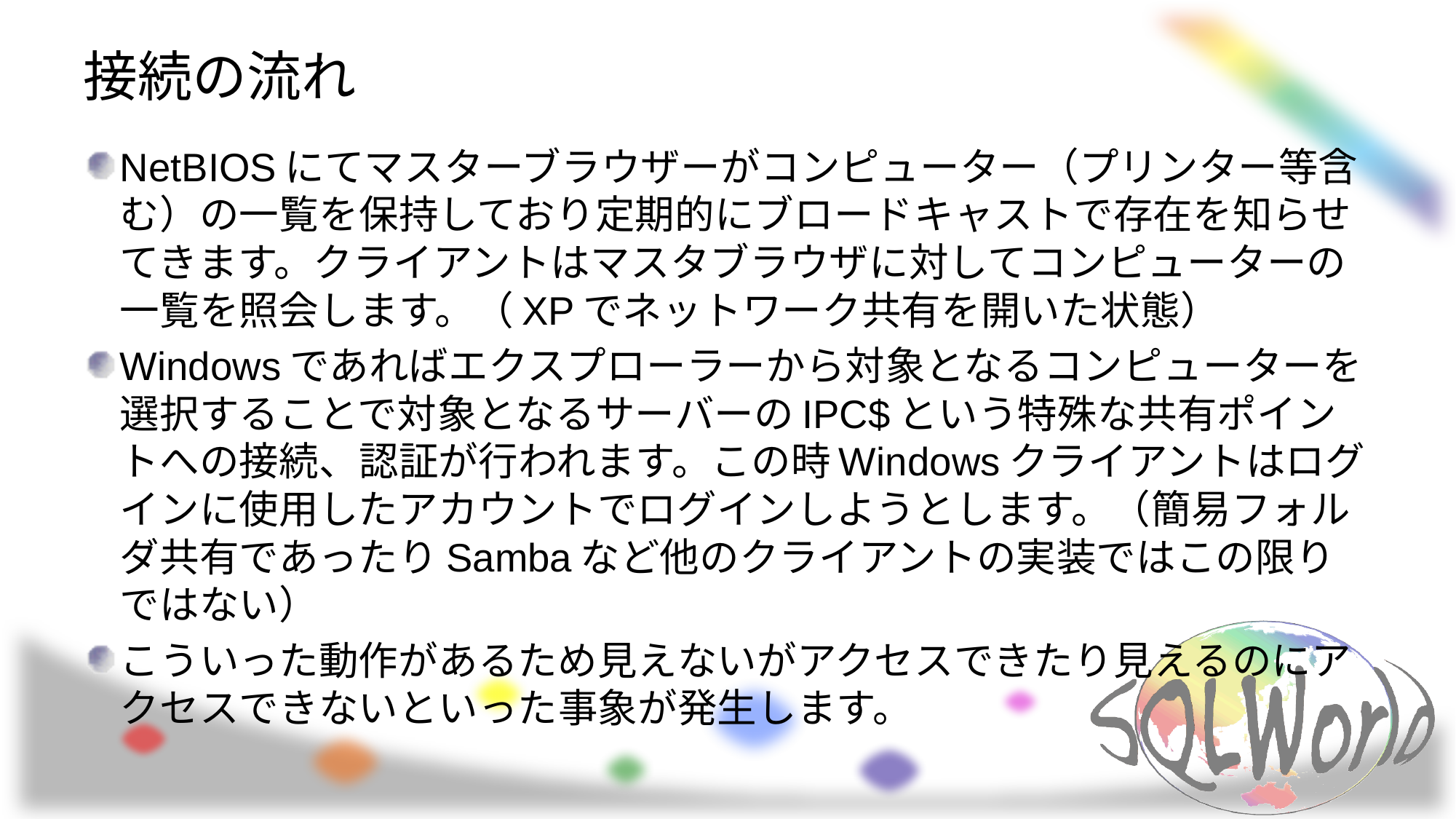

# 接続の流れ
NetBIOSにてマスターブラウザーがコンピューター（プリンター等含む）の一覧を保持しており定期的にブロードキャストで存在を知らせてきます。クライアントはマスタブラウザに対してコンピューターの一覧を照会します。（XPでネットワーク共有を開いた状態）
Windowsであればエクスプローラーから対象となるコンピューターを選択することで対象となるサーバーのIPC$という特殊な共有ポイントへの接続、認証が行われます。この時Windowsクライアントはログインに使用したアカウントでログインしようとします。（簡易フォルダ共有であったりSambaなど他のクライアントの実装ではこの限りではない）
こういった動作があるため見えないがアクセスできたり見えるのにアクセスできないといった事象が発生します。